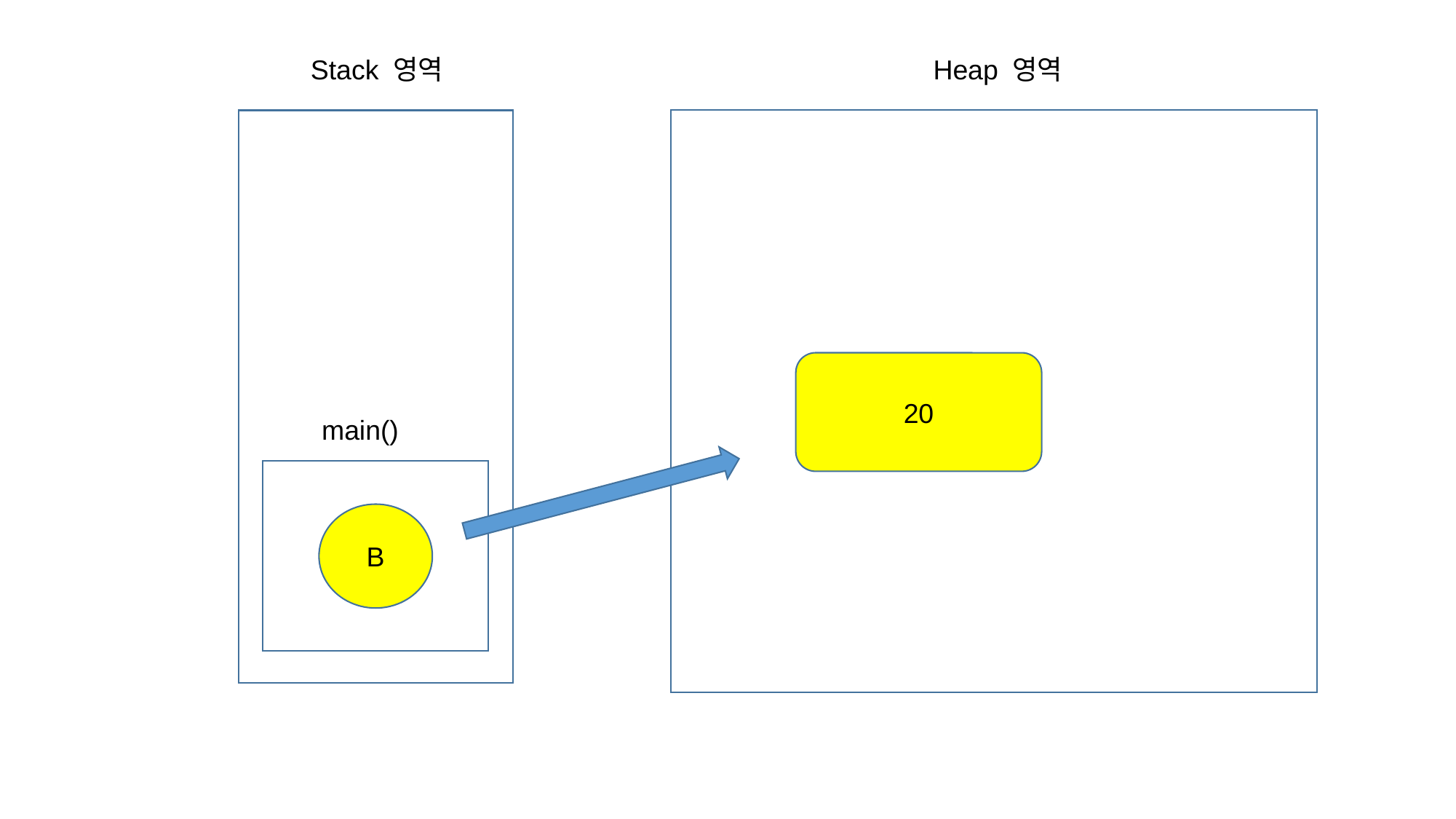

Stack 영역
 Heap 영역

20
main()

B